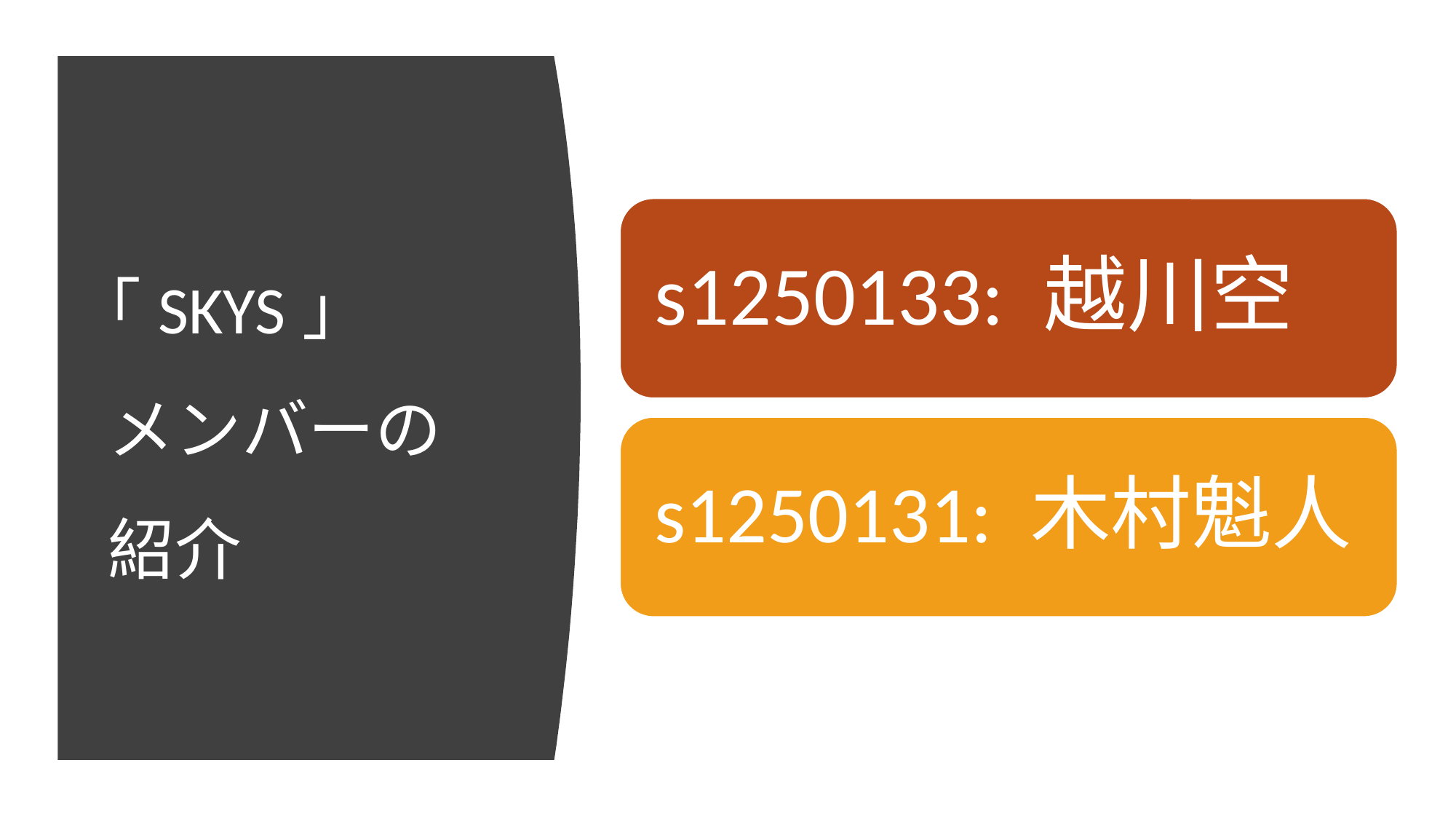

# ｢SKYS｣ メンバーの紹介

s1250133: 越川空

s1250131: 木村魁人